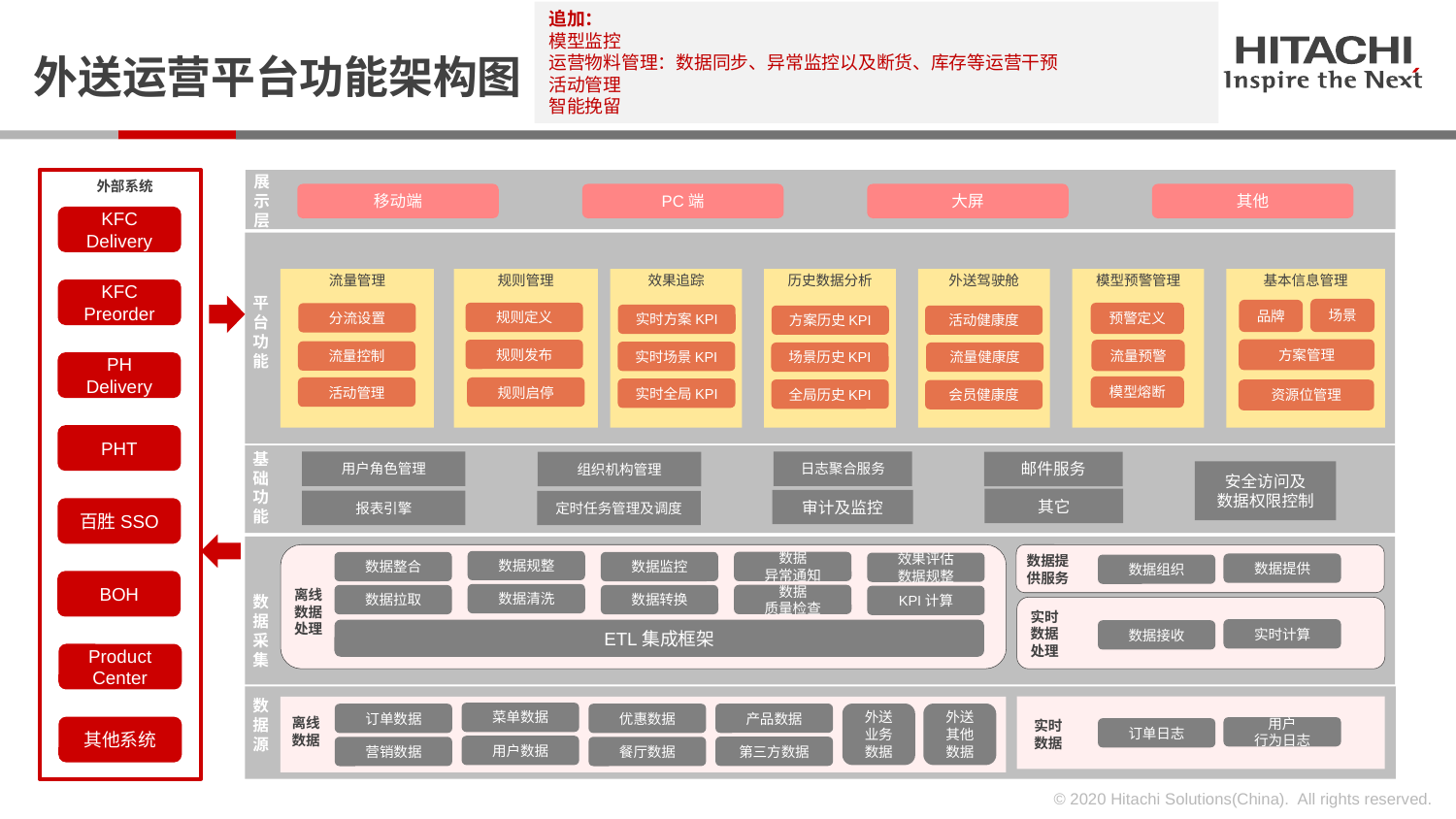

追加：
模型监控
运营物料管理：数据同步、异常监控以及断货、库存等运营干预
活动管理
智能挽留
外送运营平台功能架构图
展示层

外部系统

移动端
PC端
大屏
其他
KFC Delivery

流量管理

规则管理

效果追踪

历史数据分析

外送驾驶舱

模型预警管理

基本信息管理

KFC Preorder
平台功能

场景
品牌
规则定义
预警定义
分流设置
实时方案KPI
活动健康度
方案历史KPI
方案管理
规则发布
流量预警
流量控制
实时场景KPI
流量健康度
场景历史KPI
PH Delivery
模型熔断
活动管理
规则启停
实时全局KPI
全局历史KPI
资源位管理
会员健康度
PHT
基
础
功
能

用户角色管理
日志聚合服务
组织机构管理
邮件服务
安全访问及
数据权限控制
其它
审计及监控
报表引擎
定时任务管理及调度
百胜SSO

数据规整
数据
异常通知
数据整合
数据监控
数据提
供服务
效果评估
数据规整
数据提供
数据组织
BOH
数据清洗
数
据
采
集
数据
质量检查
数据拉取
数据转换
KPI计算
离线
数据
处理

实时
数据
处理
实时计算
ETL集成框架
数据接收
Product
Center

数
据
源

菜单数据
产品数据
外送业务数据
外送其他数据
订单数据
优惠数据
离线
数据
实时
数据
其他系统
用户
行为日志
订单日志
用户数据
第三方数据
营销数据
餐厅数据